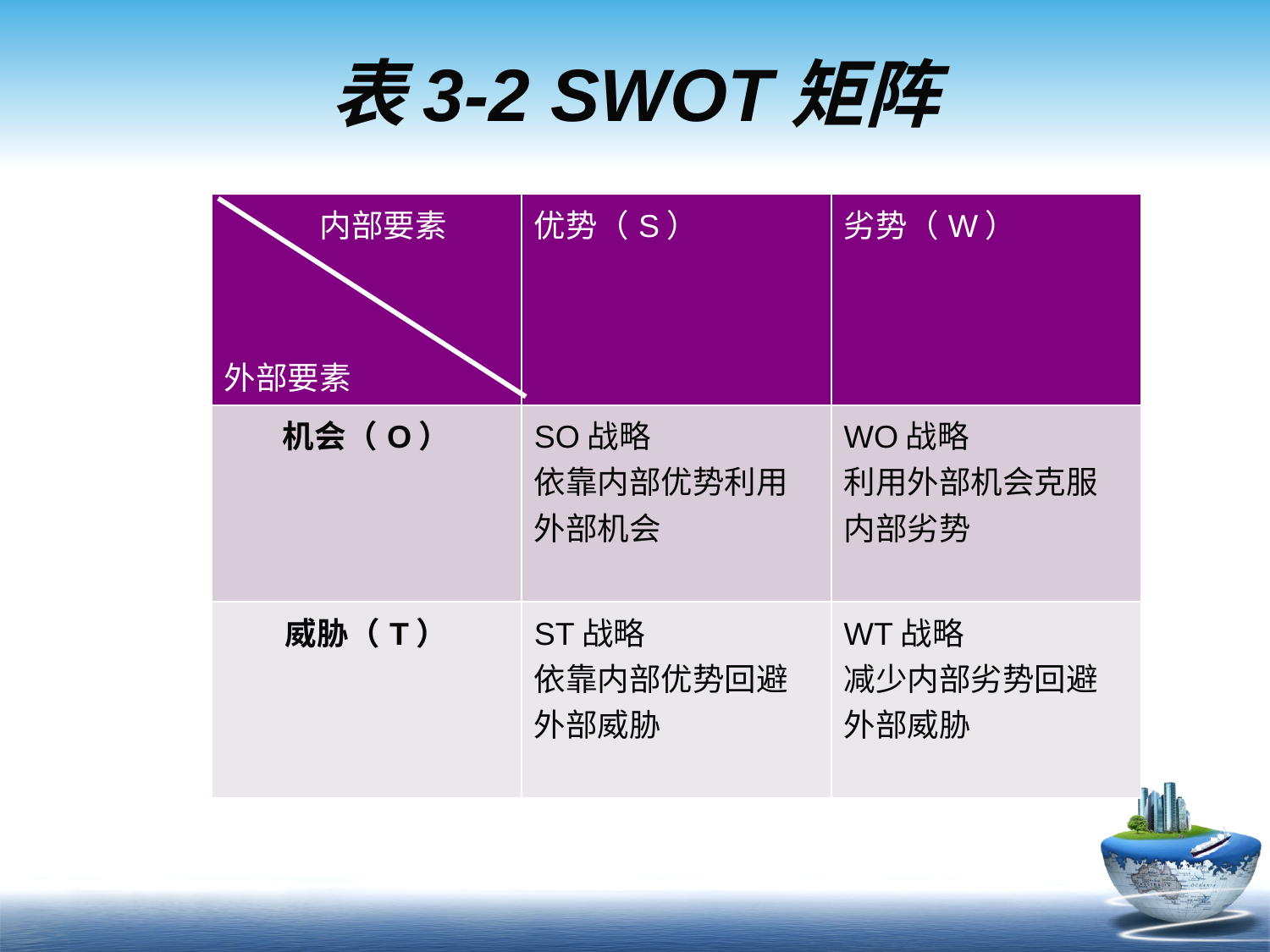

# 表3-2 SWOT矩阵
| 内部要素 外部要素 | 优势（S） | 劣势（W） |
| --- | --- | --- |
| 机会（O） | SO战略 依靠内部优势利用外部机会 | WO战略 利用外部机会克服内部劣势 |
| 威胁（T） | ST战略 依靠内部优势回避外部威胁 | WT战略 减少内部劣势回避外部威胁 |